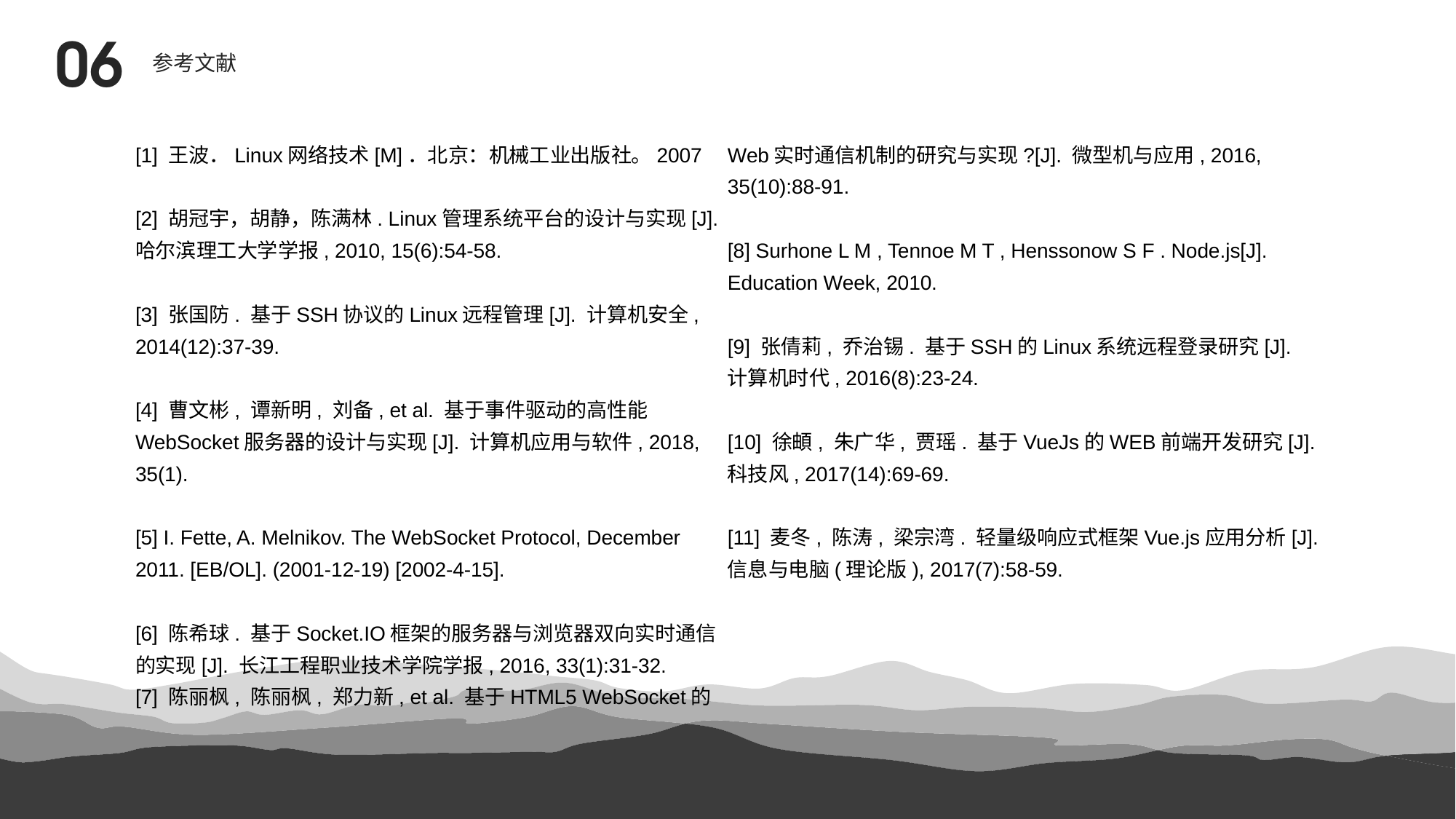

06
参考文献
[1] 王波．Linux网络技术[M]．北京：机械工业出版社。2007

[2] 胡冠宇，胡静，陈满林. Linux管理系统平台的设计与实现[J]. 哈尔滨理工大学学报, 2010, 15(6):54-58.

[3] 张国防. 基于SSH协议的Linux远程管理[J]. 计算机安全, 2014(12):37-39.

[4] 曹文彬, 谭新明, 刘备, et al. 基于事件驱动的高性能WebSocket服务器的设计与实现[J]. 计算机应用与软件, 2018, 35(1).

[5] I. Fette, A. Melnikov. The WebSocket Protocol, December 2011. [EB/OL]. (2001-12-19) [2002-4-15].

[6] 陈希球. 基于Socket.IO框架的服务器与浏览器双向实时通信的实现[J]. 长江工程职业技术学院学报, 2016, 33(1):31-32.
[7] 陈丽枫, 陈丽枫, 郑力新, et al. 基于HTML5 WebSocket的Web实时通信机制的研究与实现?[J]. 微型机与应用, 2016, 35(10):88-91.

[8] Surhone L M , Tennoe M T , Henssonow S F . Node.js[J]. Education Week, 2010.

[9] 张倩莉, 乔治锡. 基于SSH的Linux系统远程登录研究[J]. 计算机时代, 2016(8):23-24.

[10] 徐頔, 朱广华, 贾瑶. 基于VueJs的WEB前端开发研究[J]. 科技风, 2017(14):69-69.

[11] 麦冬, 陈涛, 梁宗湾. 轻量级响应式框架Vue.js应用分析[J]. 信息与电脑(理论版), 2017(7):58-59.